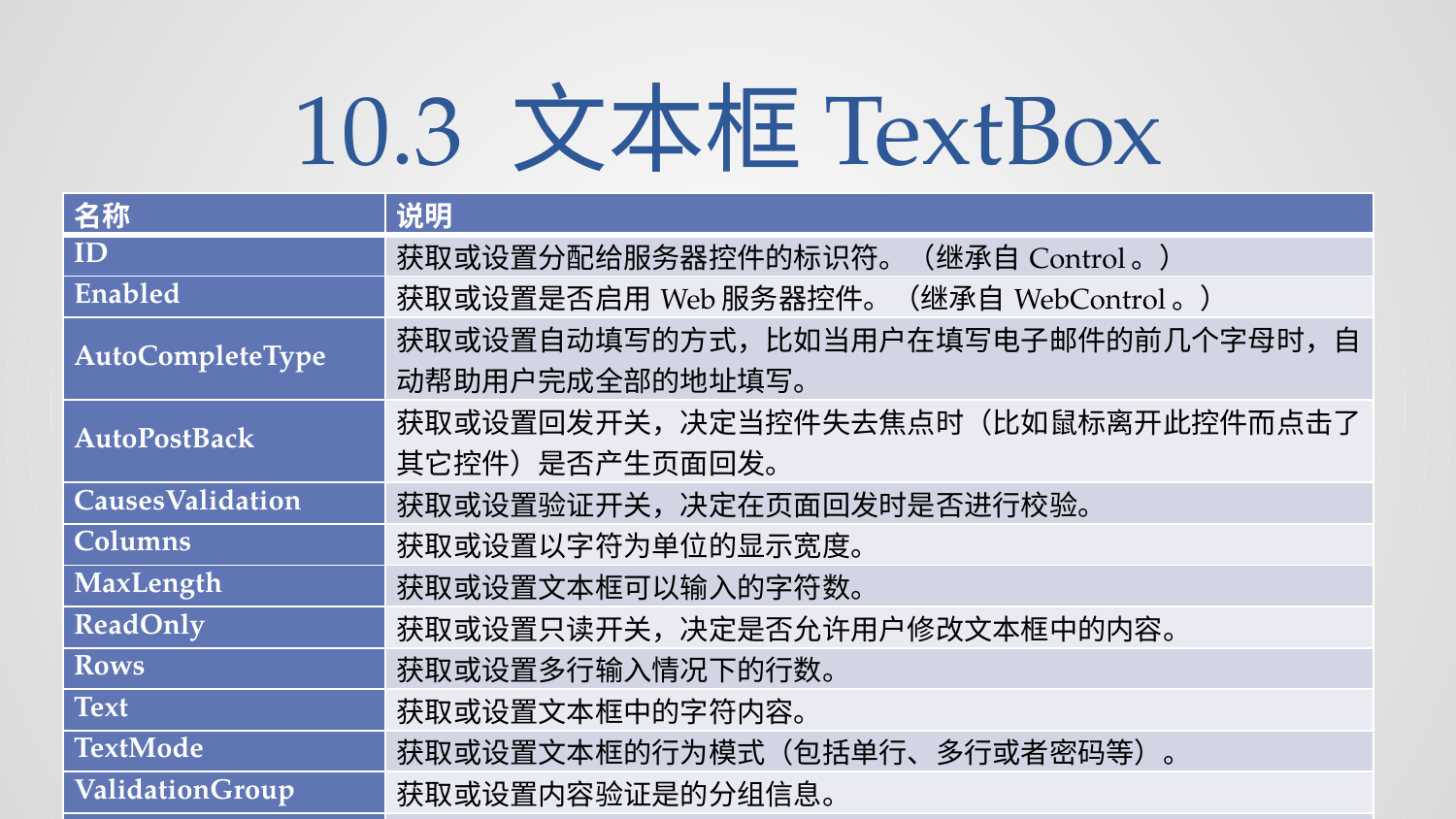

# 10.3 文本框TextBox
| 名称 | 说明 |
| --- | --- |
| ID | 获取或设置分配给服务器控件的标识符。（继承自Control。） |
| Enabled | 获取或设置是否启用Web服务器控件。（继承自WebControl。） |
| AutoCompleteType | 获取或设置自动填写的方式，比如当用户在填写电子邮件的前几个字母时，自动帮助用户完成全部的地址填写。 |
| AutoPostBack | 获取或设置回发开关，决定当控件失去焦点时（比如鼠标离开此控件而点击了其它控件）是否产生页面回发。 |
| CausesValidation | 获取或设置验证开关，决定在页面回发时是否进行校验。 |
| Columns | 获取或设置以字符为单位的显示宽度。 |
| MaxLength | 获取或设置文本框可以输入的字符数。 |
| ReadOnly | 获取或设置只读开关，决定是否允许用户修改文本框中的内容。 |
| Rows | 获取或设置多行输入情况下的行数。 |
| Text | 获取或设置文本框中的字符内容。 |
| TextMode | 获取或设置文本框的行为模式（包括单行、多行或者密码等）。 |
| ValidationGroup | 获取或设置内容验证是的分组信息。 |
| Wrap | 获取或设置折行开关，决定在多行文本框中是否自动折行。 |